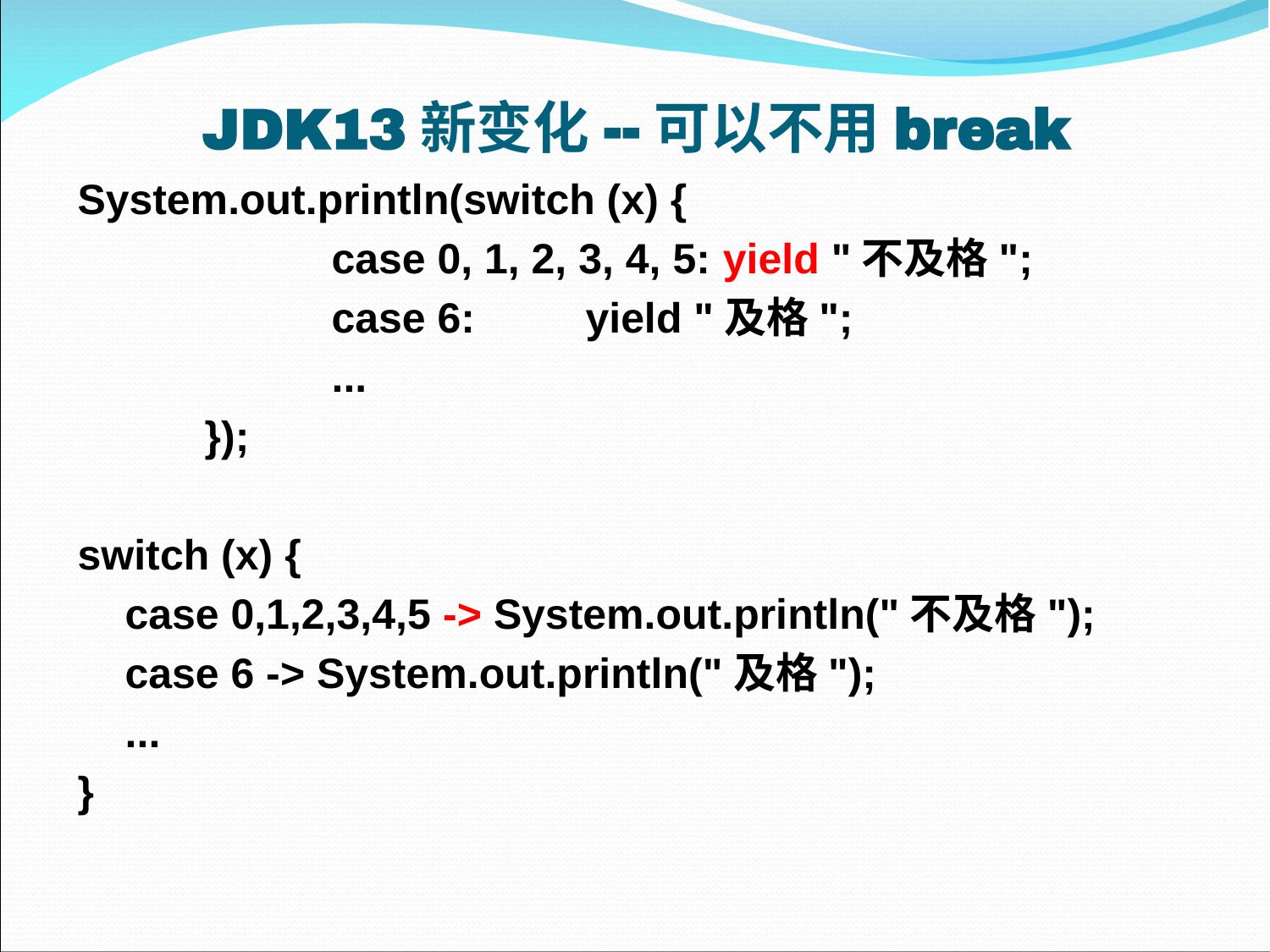

# JDK13新变化--可以不用break
System.out.println(switch (x) {
		case 0, 1, 2, 3, 4, 5: yield "不及格";
		case 6:	yield "及格";
		...
	});

switch (x) {
    case 0,1,2,3,4,5 -> System.out.println("不及格");
    case 6 -> System.out.println("及格");
    ...
}